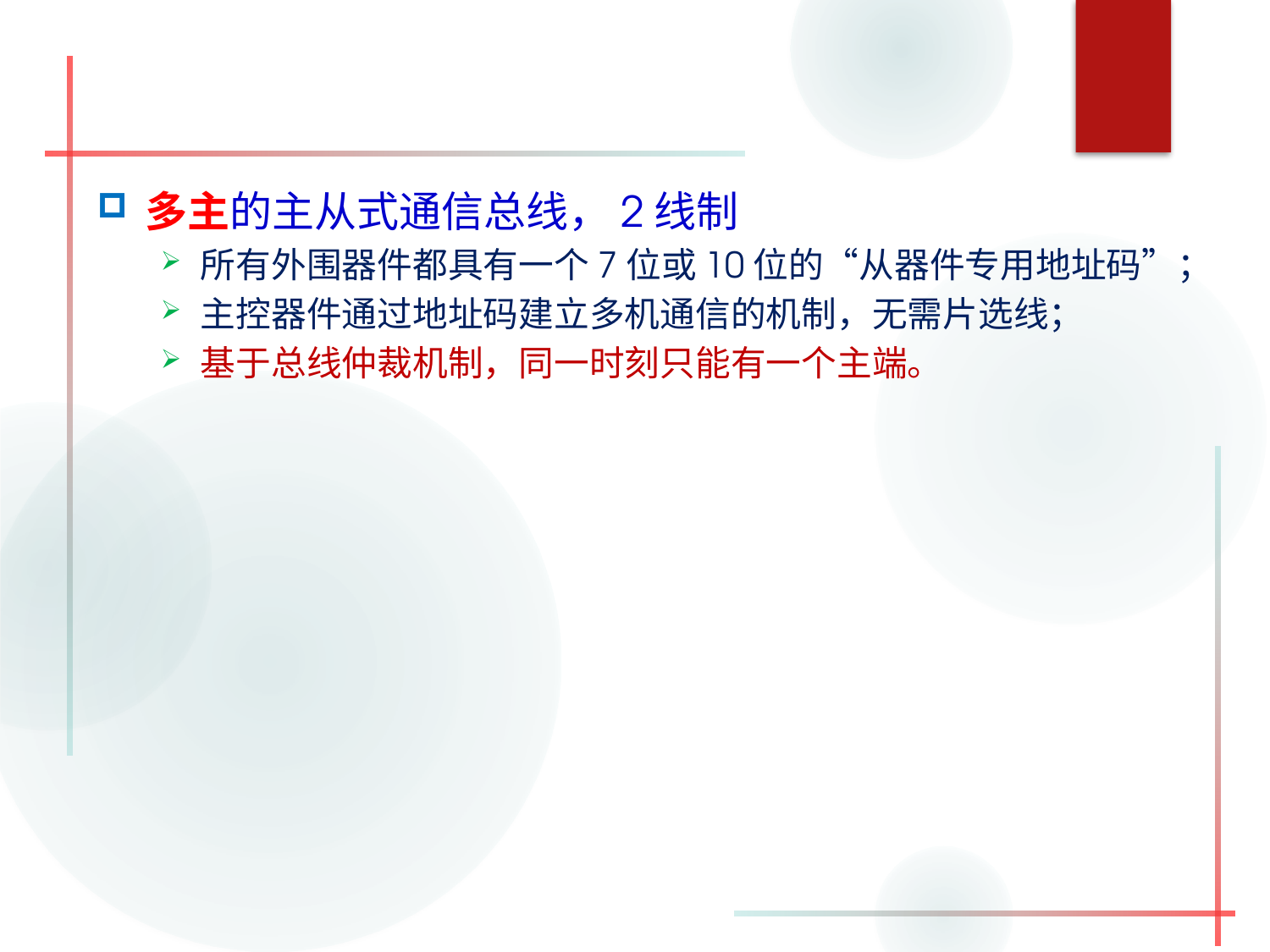

20
#
多主的主从式通信总线，2线制
所有外围器件都具有一个7位或10位的“从器件专用地址码”；
主控器件通过地址码建立多机通信的机制，无需片选线；
基于总线仲裁机制，同一时刻只能有一个主端。